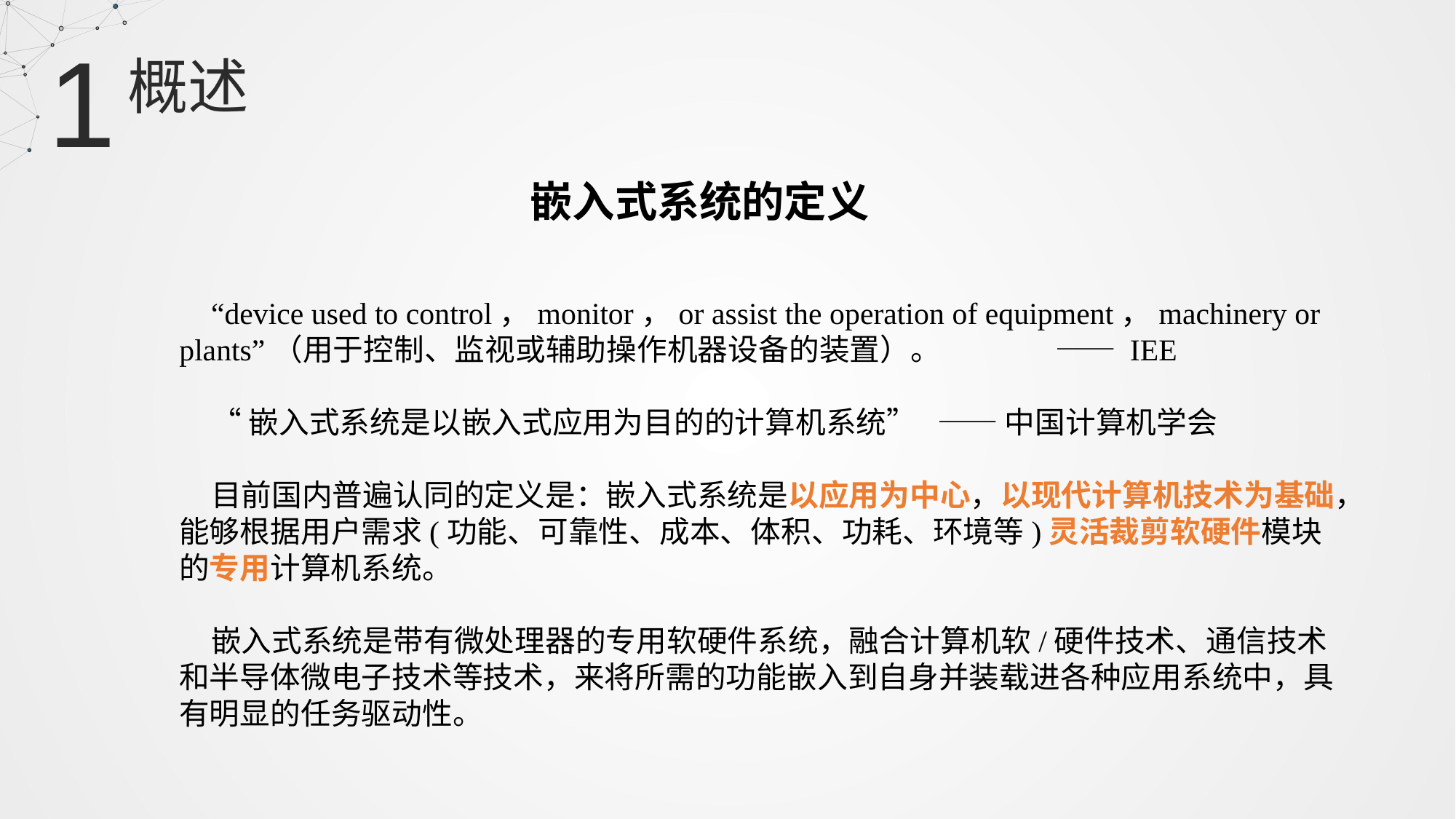

1
概述
嵌入式系统的定义
“device used to control，monitor，or assist the operation of equipment，machinery or plants”（用于控制、监视或辅助操作机器设备的装置）。                 —— IEE

“嵌入式系统是以嵌入式应用为目的的计算机系统”   —— 中国计算机学会

目前国内普遍认同的定义是：嵌入式系统是以应用为中心，以现代计算机技术为基础，能够根据用户需求(功能、可靠性、成本、体积、功耗、环境等)灵活裁剪软硬件模块的专用计算机系统。

嵌入式系统是带有微处理器的专用软硬件系统，融合计算机软/硬件技术、通信技术和半导体微电子技术等技术，来将所需的功能嵌入到自身并装载进各种应用系统中，具有明显的任务驱动性。